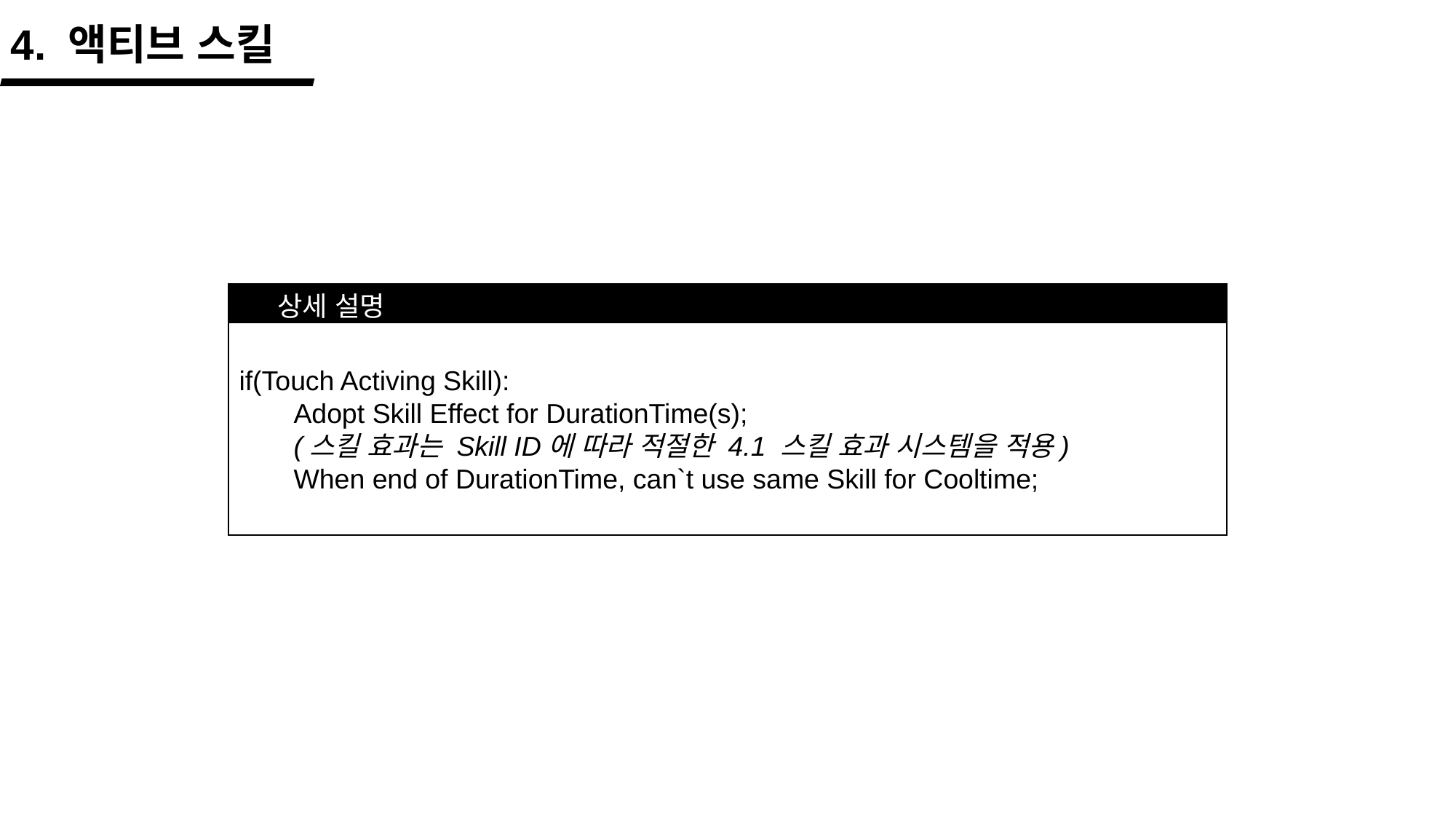

4. 액티브 스킬

상세 설명

if(Touch Activing Skill):
Adopt Skill Effect for DurationTime(s);
(스킬 효과는 Skill ID에 따라 적절한 4.1 스킬 효과 시스템을 적용)
When end of DurationTime, can`t use same Skill for Cooltime;